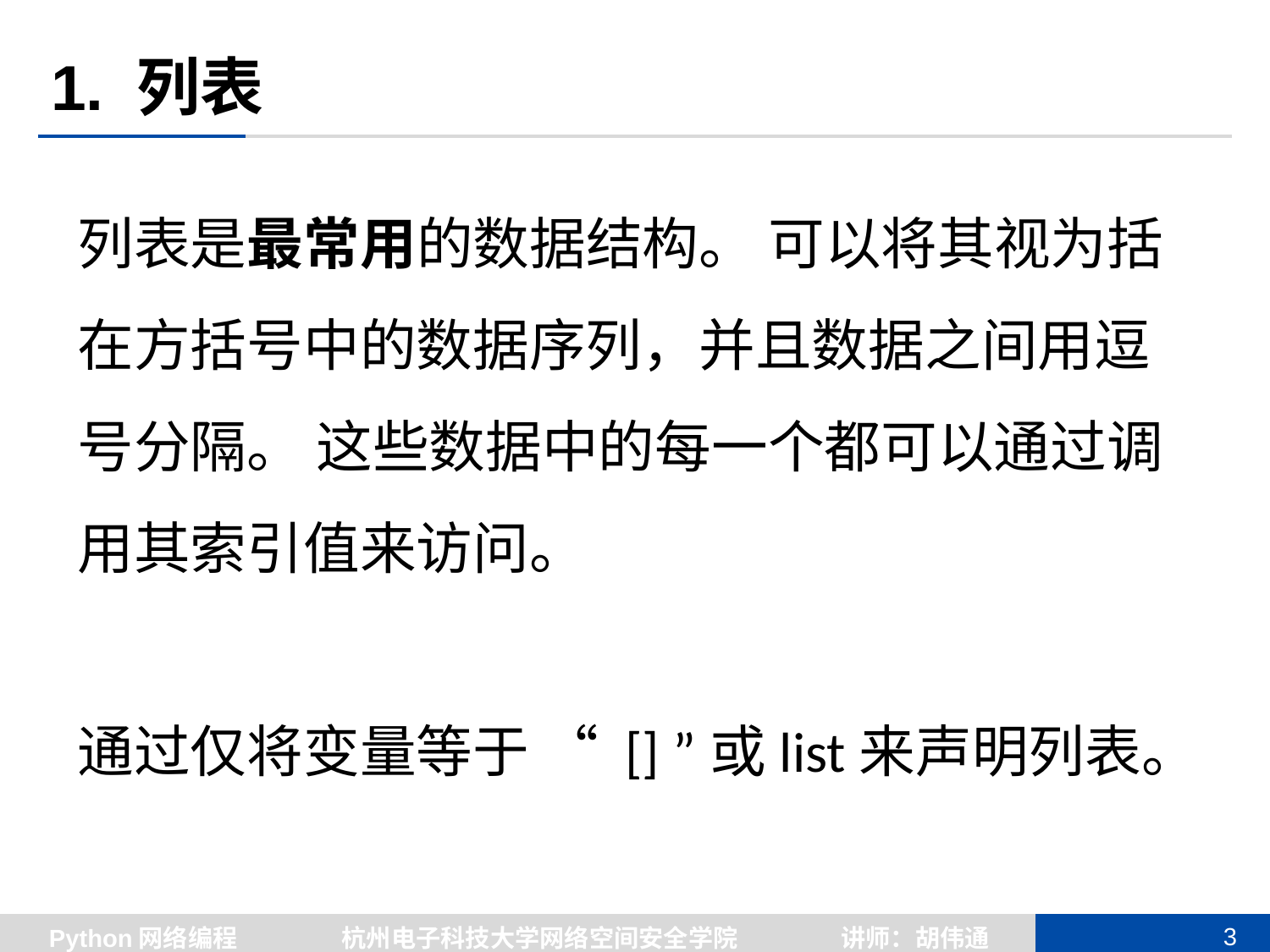

# 1. 列表
列表是最常用的数据结构。 可以将其视为括在方括号中的数据序列，并且数据之间用逗号分隔。 这些数据中的每一个都可以通过调用其索引值来访问。

通过仅将变量等于 “ [] ”或list来声明列表。